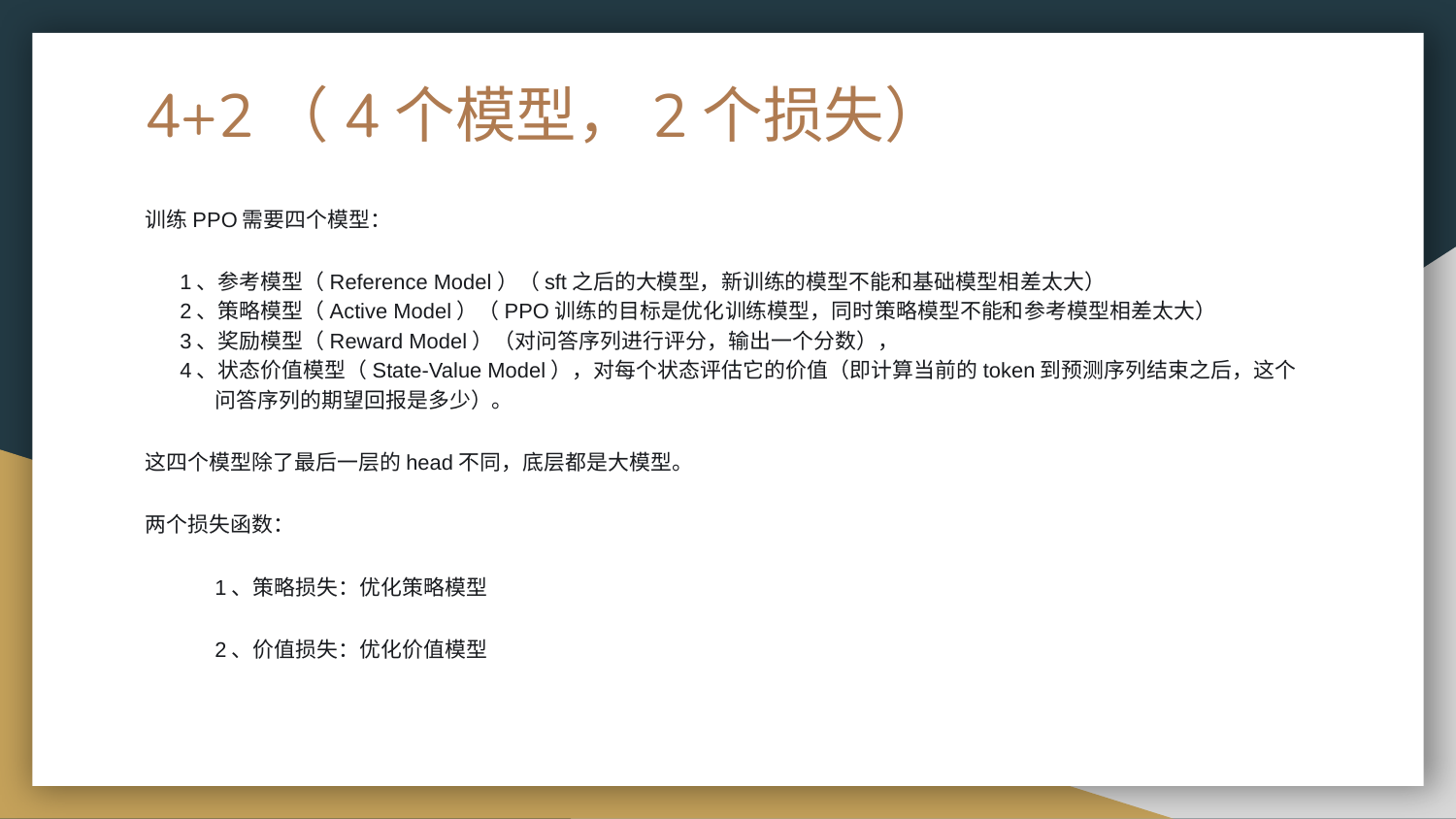

# 4+2（4个模型，2个损失）
训练PPO需要四个模型：
1、参考模型（Reference Model）（sft之后的大模型，新训练的模型不能和基础模型相差太大）
2、策略模型（Active Model）（PPO训练的目标是优化训练模型，同时策略模型不能和参考模型相差太大）
3、奖励模型（Reward Model）（对问答序列进行评分，输出一个分数），
4、状态价值模型（State-Value Model），对每个状态评估它的价值（即计算当前的token到预测序列结束之后，这个问答序列的期望回报是多少）。
这四个模型除了最后一层的head不同，底层都是大模型。
两个损失函数：
1、策略损失：优化策略模型
2、价值损失：优化价值模型